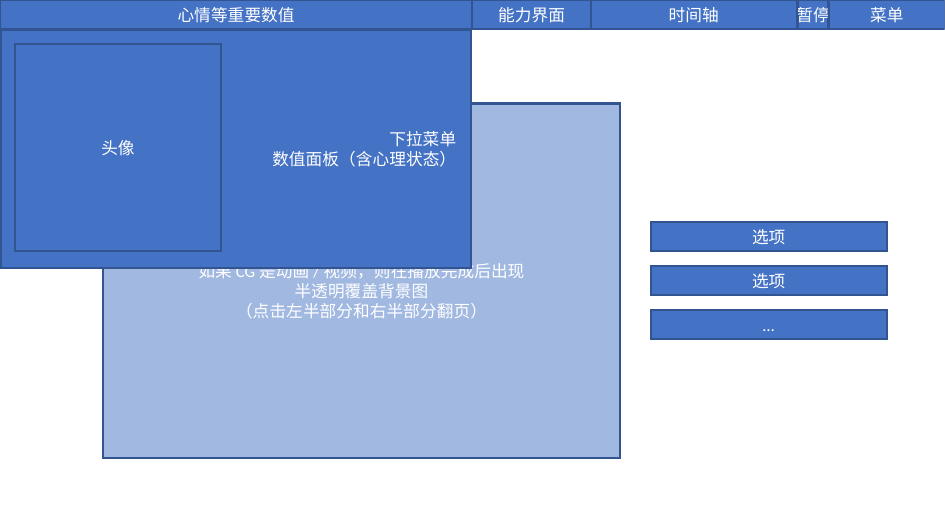

心情等重要数值
能力界面
暂停
菜单
时间轴
下拉菜单
数值面板（含心理状态）
头像
事件的文字描述
如果CG是动画/视频，则在播放完成后出现
半透明覆盖背景图
（点击左半部分和右半部分翻页）
选项
选项
…